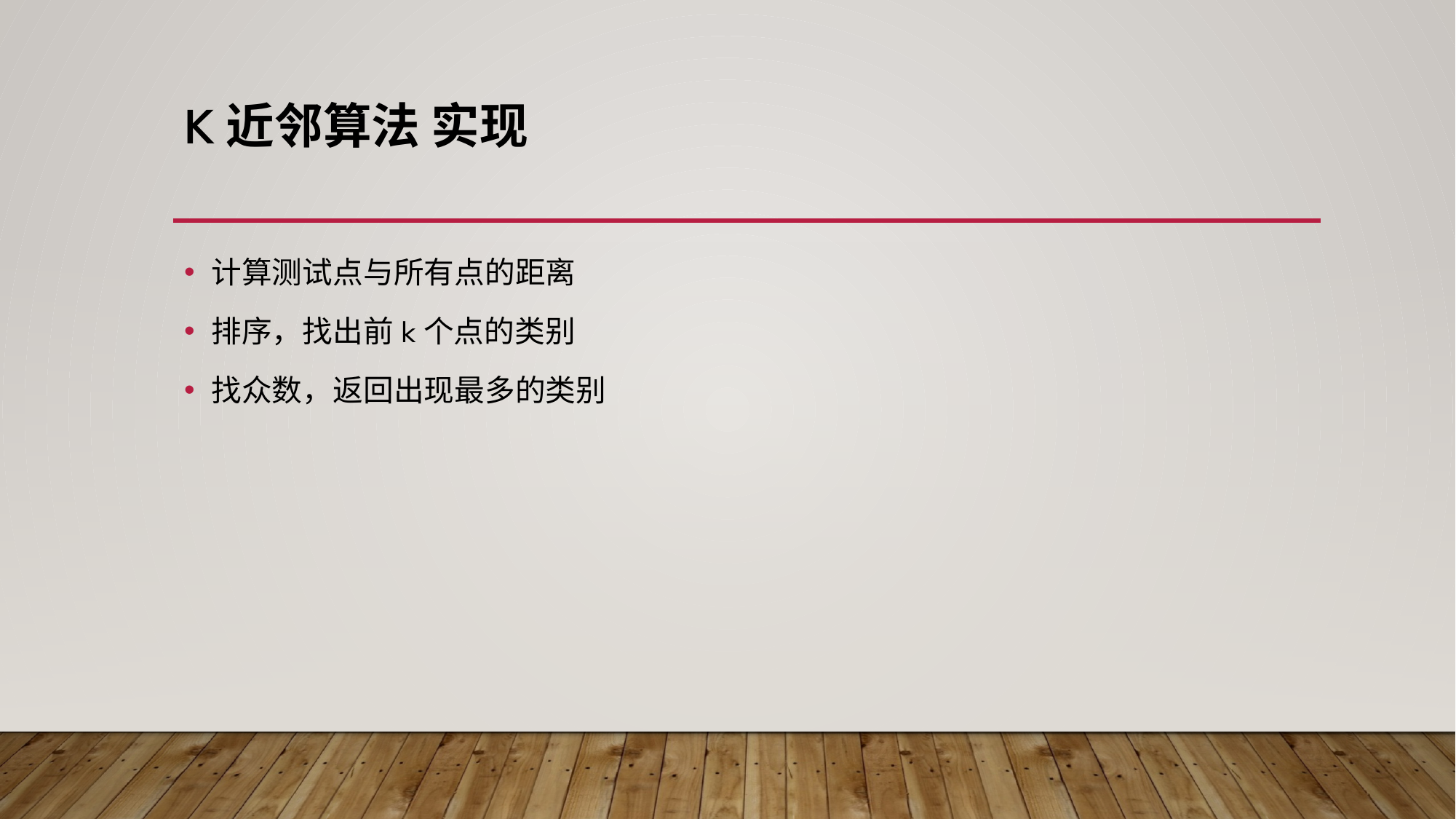

# k近邻算法 实现
计算测试点与所有点的距离
排序，找出前k个点的类别
找众数，返回出现最多的类别